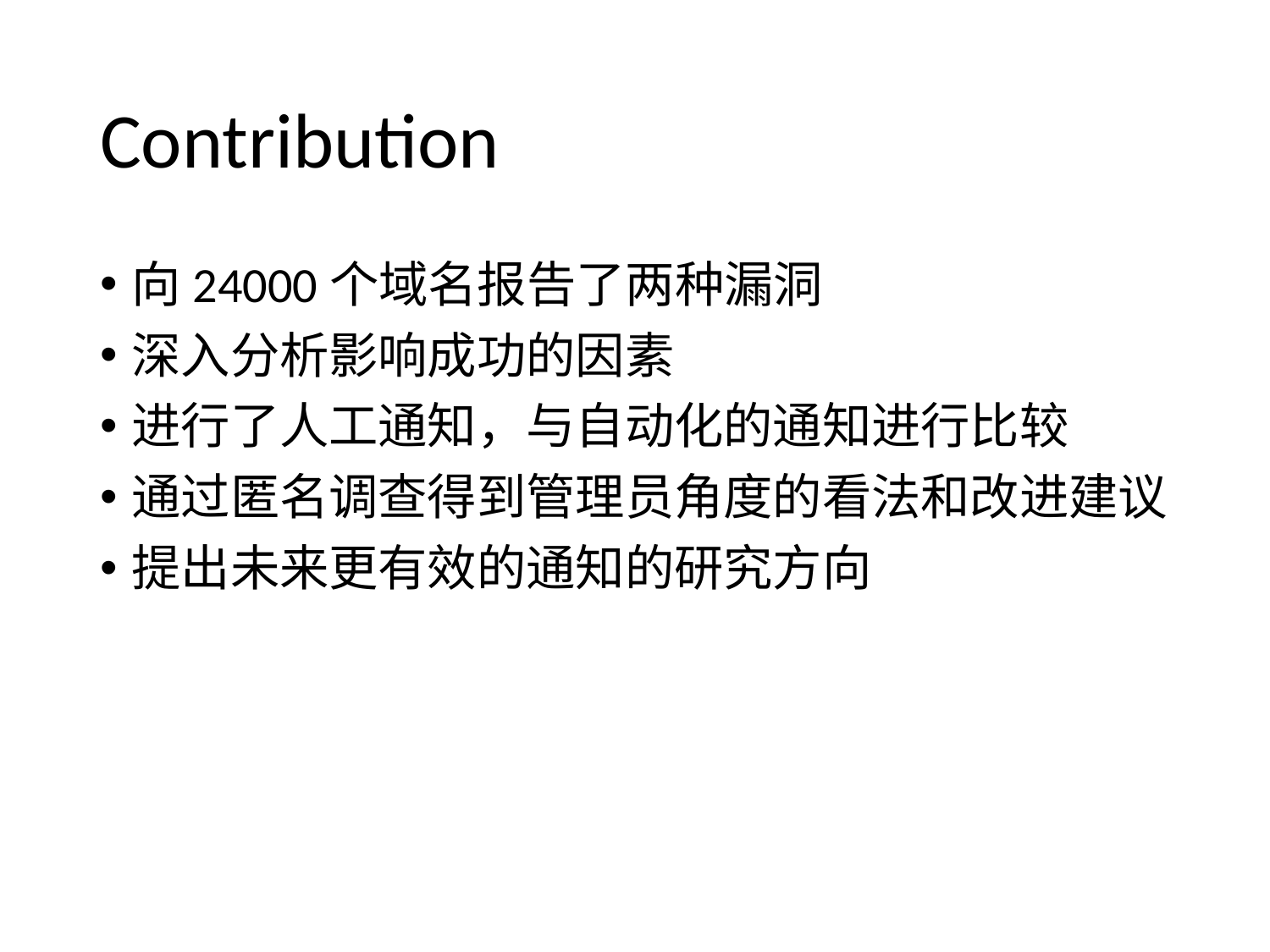

# Contribution
向24000个域名报告了两种漏洞
深入分析影响成功的因素
进行了人工通知，与自动化的通知进行比较
通过匿名调查得到管理员角度的看法和改进建议
提出未来更有效的通知的研究方向